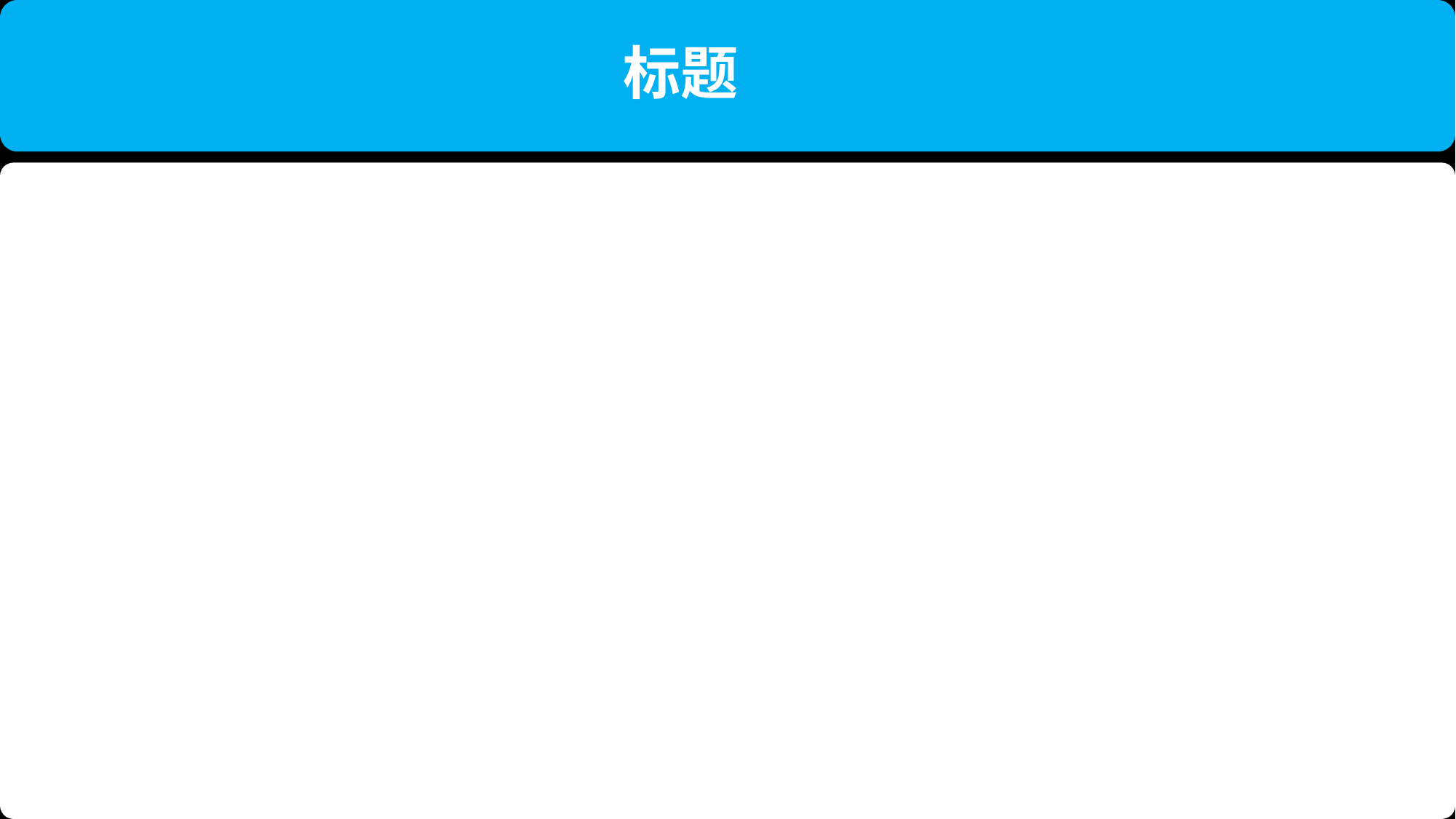

标题
输入为一张正常车底图像和一张查询车底图像，根据匹配算法获得两幅图像之间的局部差异，从而判断异常物的位置。